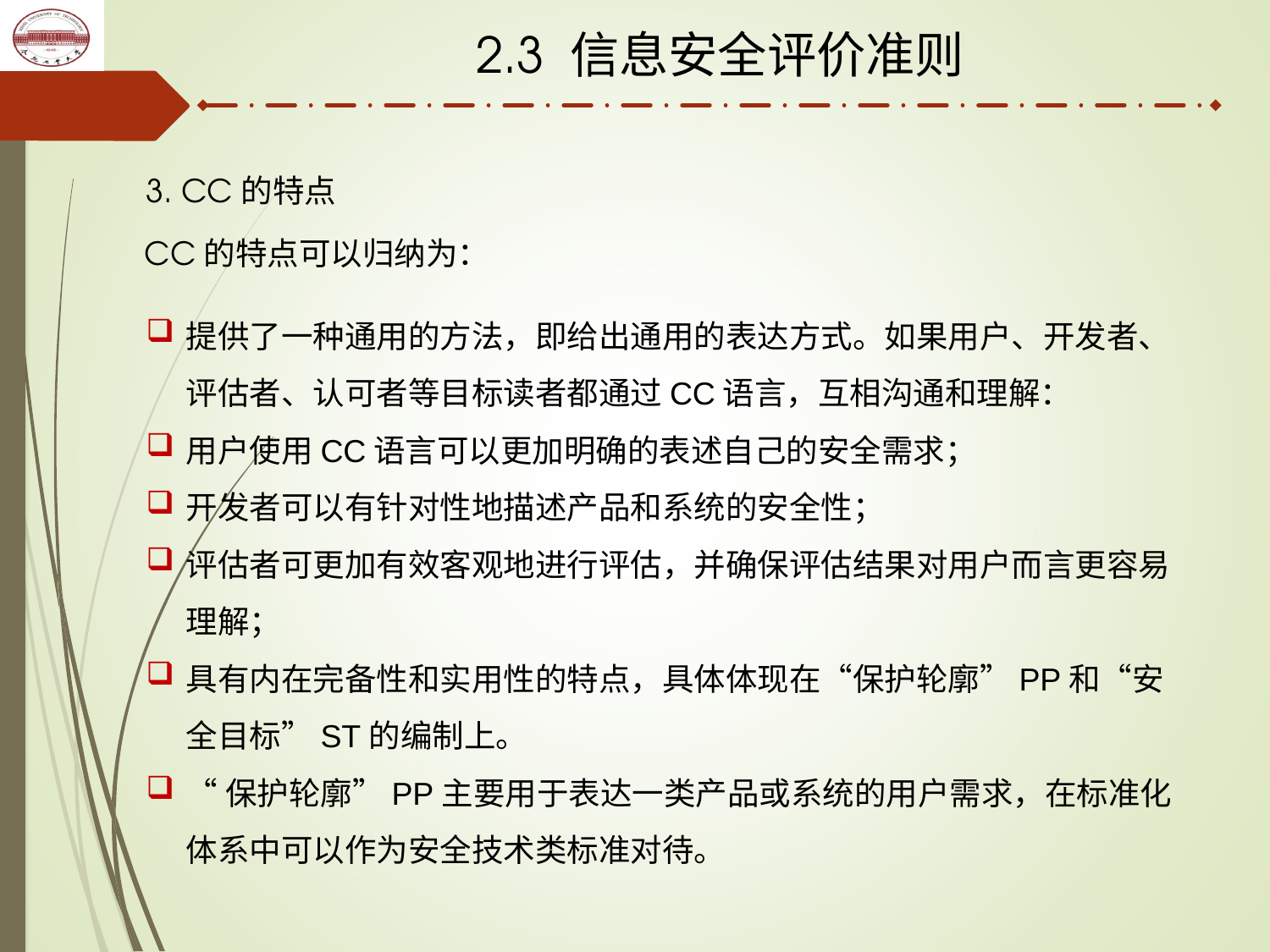

2.3 信息安全评价准则
3. CC的特点
CC的特点可以归纳为：
提供了一种通用的方法，即给出通用的表达方式。如果用户、开发者、评估者、认可者等目标读者都通过CC语言，互相沟通和理解：
用户使用CC语言可以更加明确的表述自己的安全需求；
开发者可以有针对性地描述产品和系统的安全性；
评估者可更加有效客观地进行评估，并确保评估结果对用户而言更容易理解；
具有内在完备性和实用性的特点，具体体现在“保护轮廓”PP和“安全目标”ST的编制上。
“保护轮廓”PP主要用于表达一类产品或系统的用户需求，在标准化体系中可以作为安全技术类标准对待。